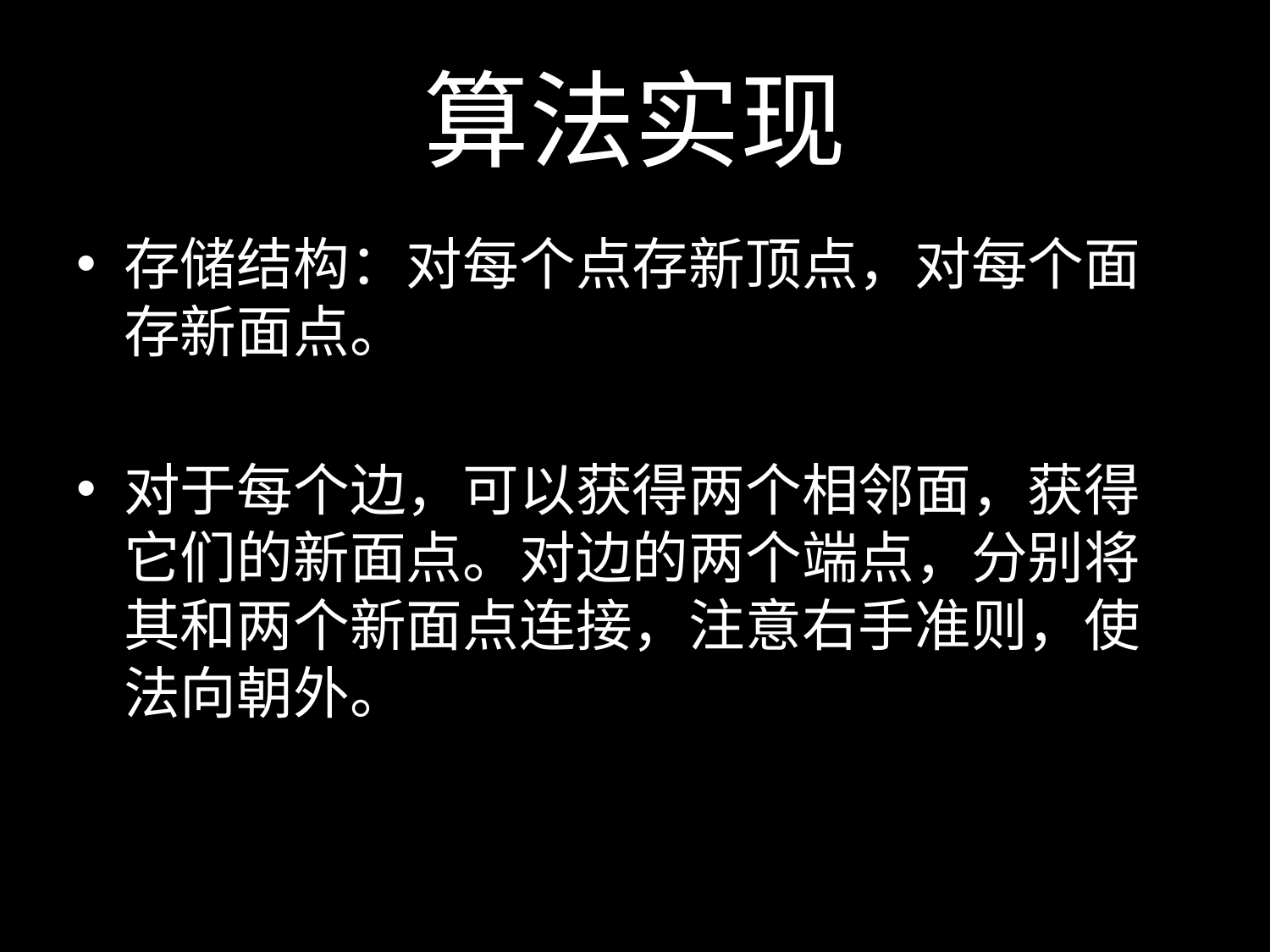

# 算法实现
存储结构：对每个点存新顶点，对每个面存新面点。

对于每个边，可以获得两个相邻面，获得它们的新面点。对边的两个端点，分别将其和两个新面点连接，注意右手准则，使法向朝外。